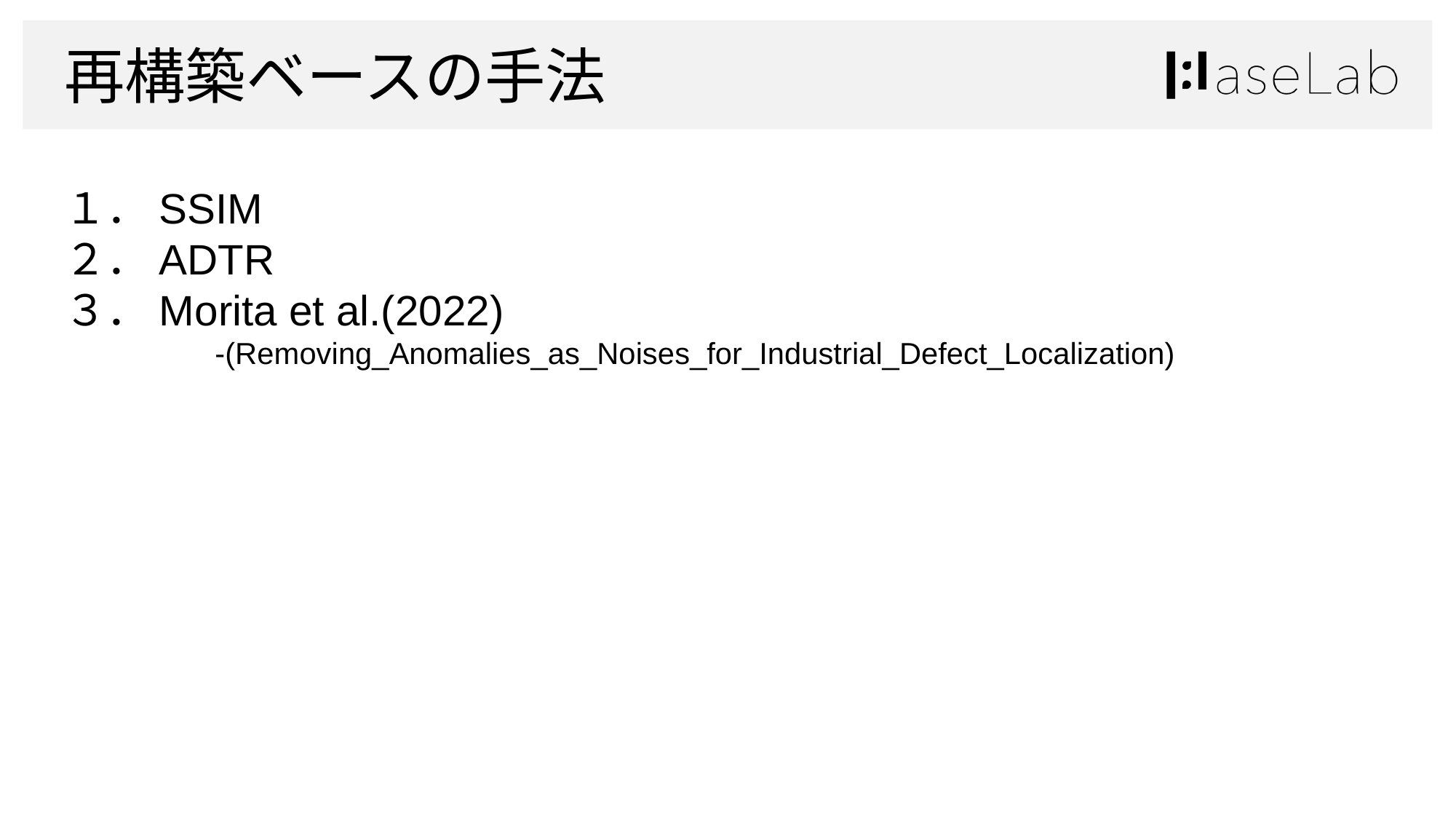

再構築ベースの手法
１．SSIM
２．ADTR
３．Morita et al.(2022)
                  -(Removing_Anomalies_as_Noises_for_Industrial_Defect_Localization)